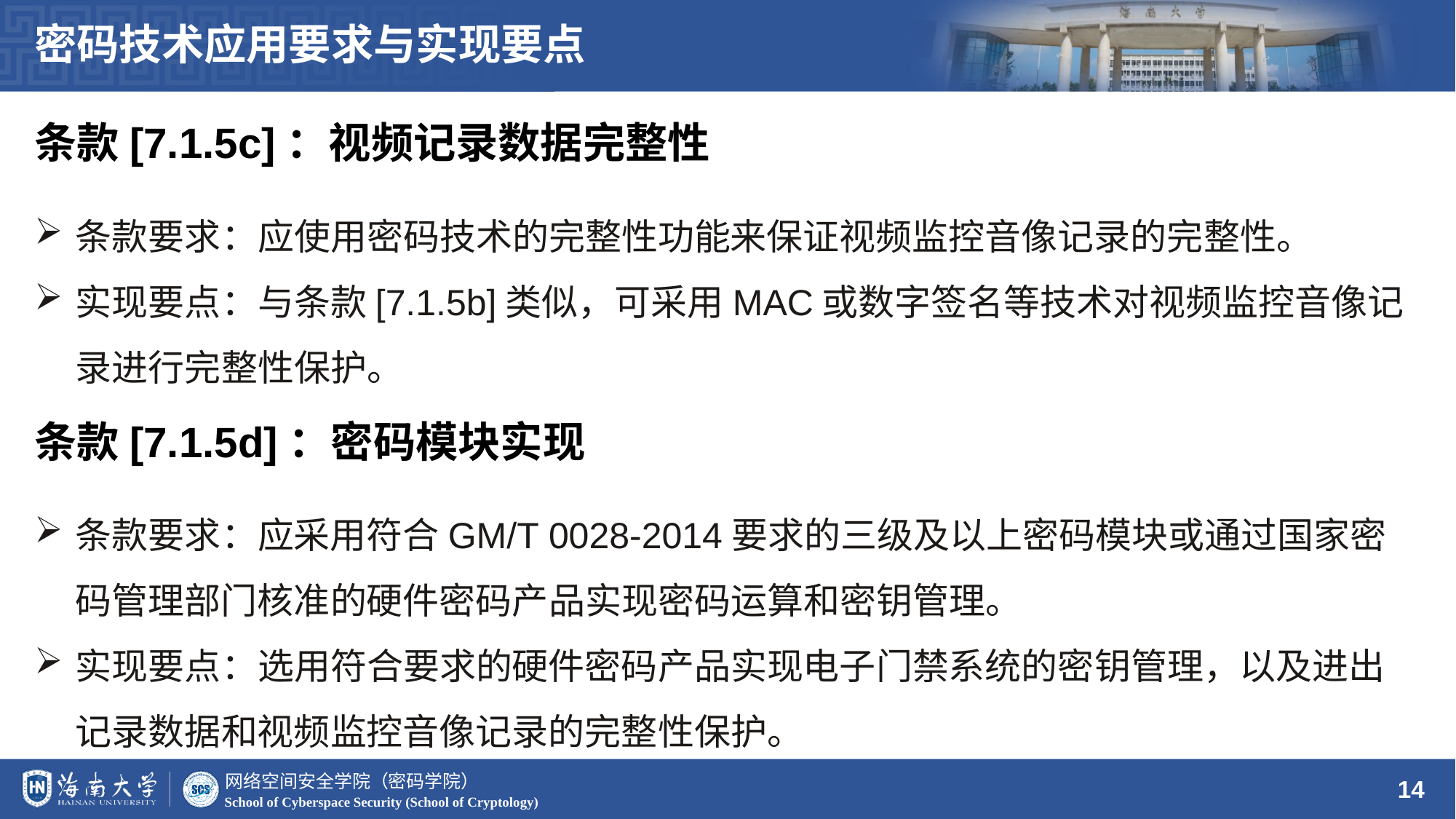

密码技术应用要求与实现要点
条款[7.1.5c]：视频记录数据完整性
条款要求：应使用密码技术的完整性功能来保证视频监控音像记录的完整性。
实现要点：与条款[7.1.5b]类似，可采用MAC或数字签名等技术对视频监控音像记录进行完整性保护。
条款[7.1.5d]：密码模块实现
条款要求：应采用符合GM/T 0028-2014要求的三级及以上密码模块或通过国家密码管理部门核准的硬件密码产品实现密码运算和密钥管理。
实现要点：选用符合要求的硬件密码产品实现电子门禁系统的密钥管理，以及进出记录数据和视频监控音像记录的完整性保护。
14